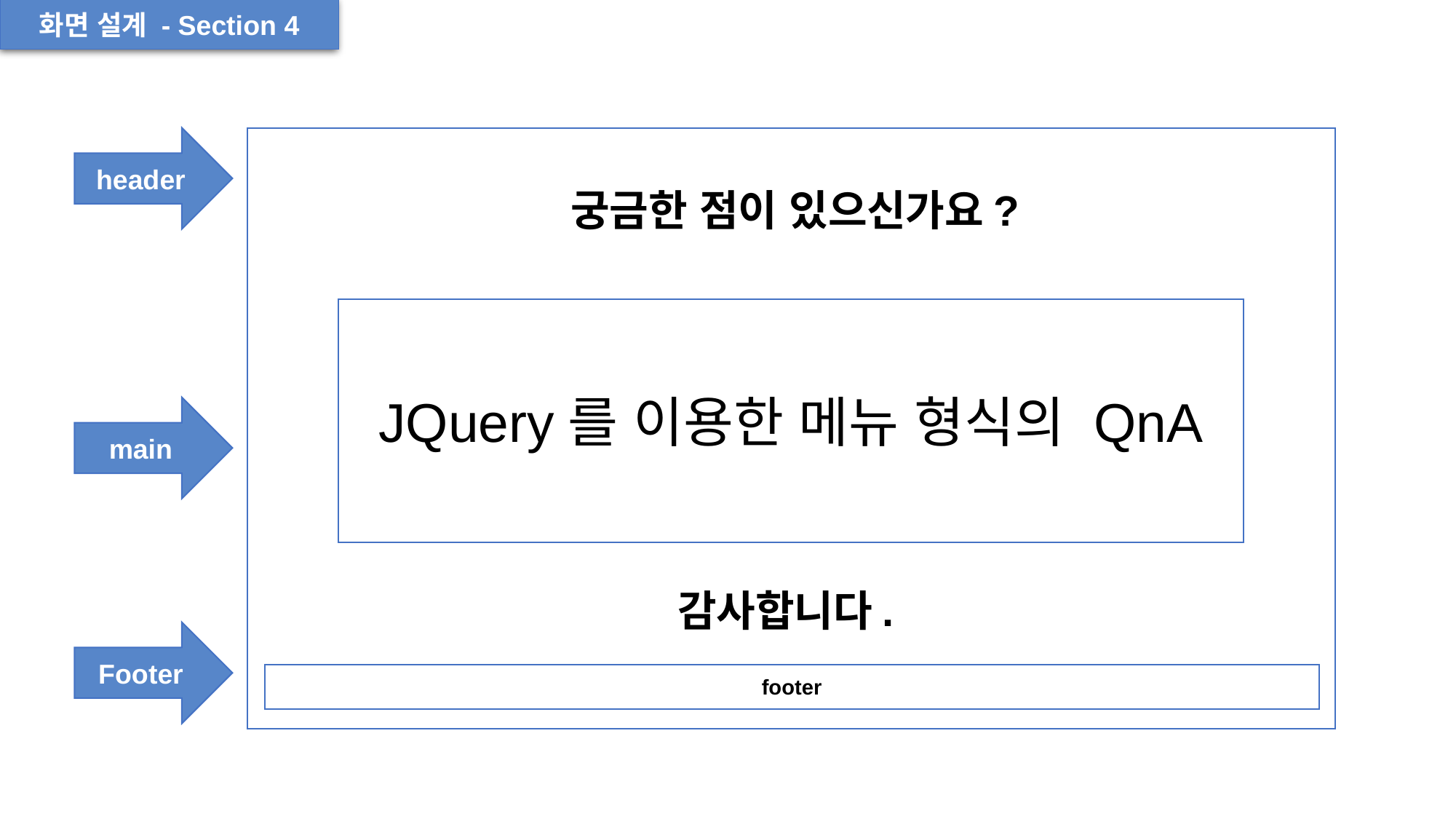

화면 설계 - Section 4
header

궁금한 점이 있으신가요?
JQuery를 이용한 메뉴 형식의 QnA
main
감사합니다.
Footer
footer